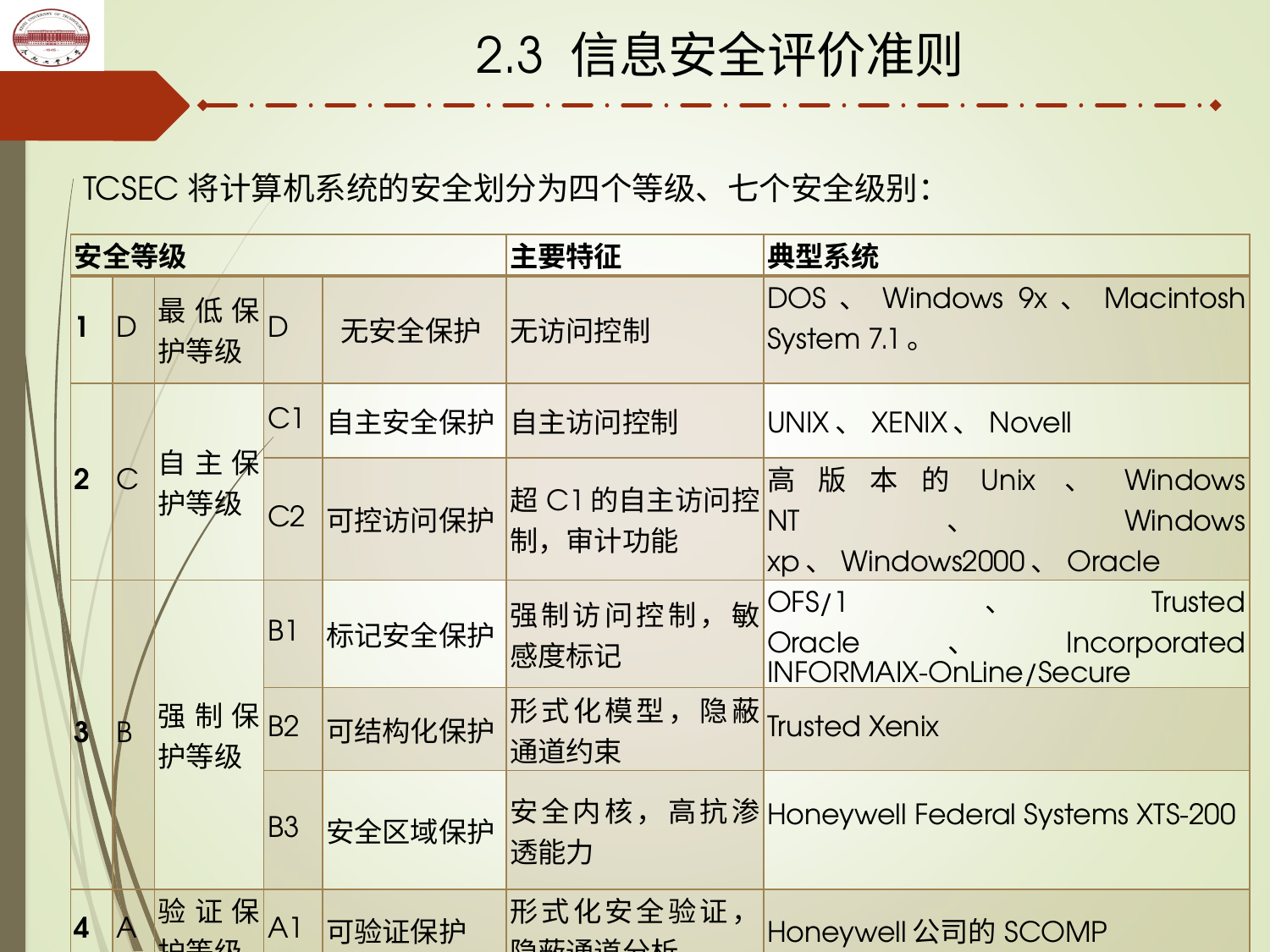

2.3 信息安全评价准则
TCSEC将计算机系统的安全划分为四个等级、七个安全级别：
| 安全等级 |  |  |  |  | 主要特征 | 典型系统 |
| --- | --- | --- | --- | --- | --- | --- |
| 1 | D | 最低保护等级 | D | 无安全保护 | 无访问控制 | DOS、Windows 9x、Macintosh System 7.1。 |
| 2 | C | 自主保护等级 | C1 | 自主安全保护 | 自主访问控制 | UNIX、XENIX、Novell |
|  |  |  | C2 | 可控访问保护 | 超C1的自主访问控制，审计功能 | 高版本的Unix、Windows NT、Windows xp、Windows2000、Oracle |
| 3 | B | 强制保护等级 | B1 | 标记安全保护 | 强制访问控制，敏感度标记 | OFS/1、Trusted Oracle、Incorporated INFORMAIX-OnLine/Secure |
|  |  |  | B2 | 可结构化保护 | 形式化模型，隐蔽通道约束 | Trusted Xenix |
|  |  |  | B3 | 安全区域保护 | 安全内核，高抗渗透能力 | Honeywell Federal Systems XTS-200 |
| 4 | A | 验证保护等级 | A1 | 可验证保护 | 形式化安全验证，隐蔽通道分析 | Honeywell公司的SCOMP |